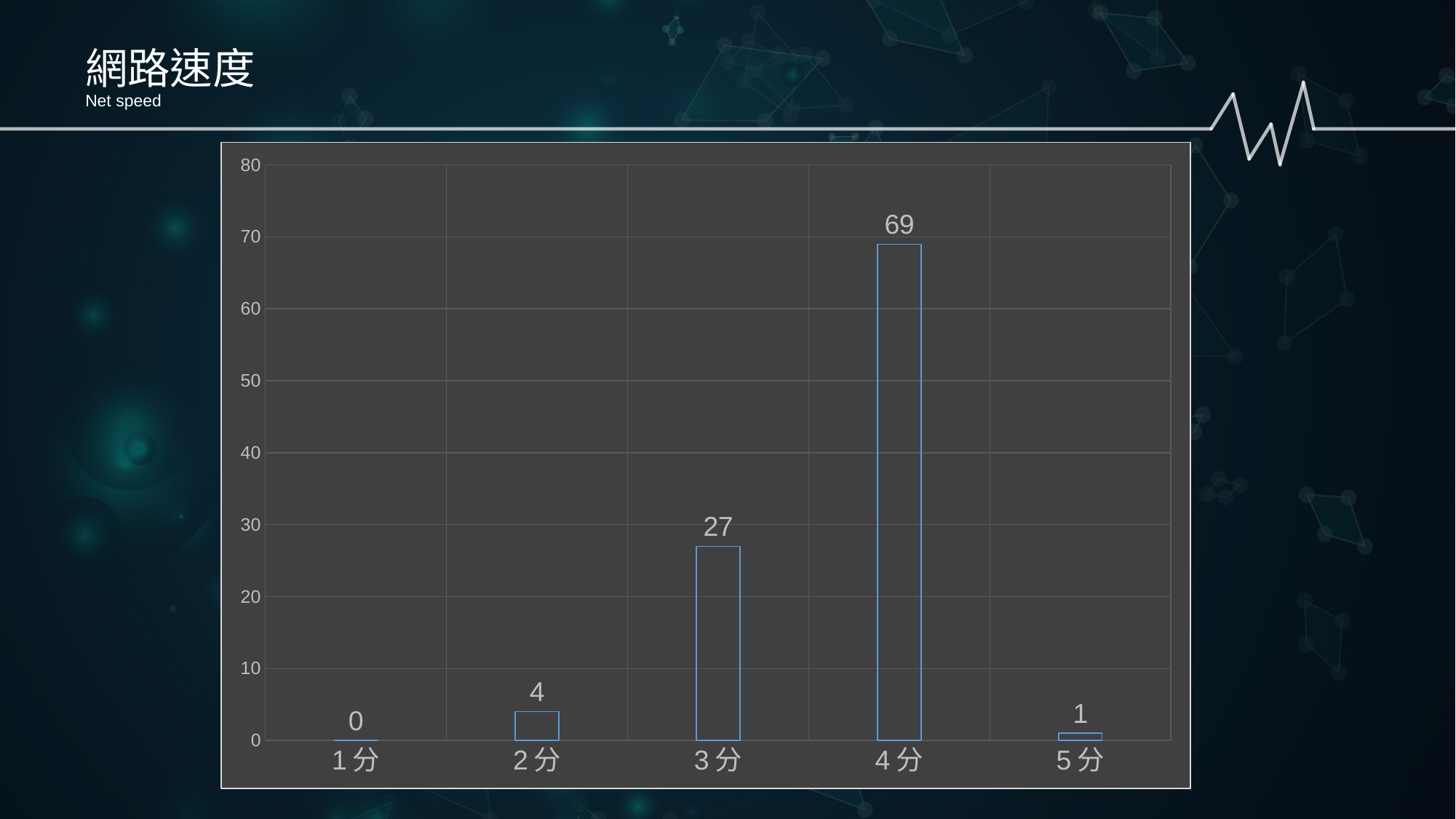

網路速度
Net speed

### Chart

| Category | 數列 1 |
|---|---|
| 1分 | 0.0 |
| 2分 | 4.0 |
| 3分 | 27.0 |
| 4分 | 69.0 |
| 5分 | 1.0 |